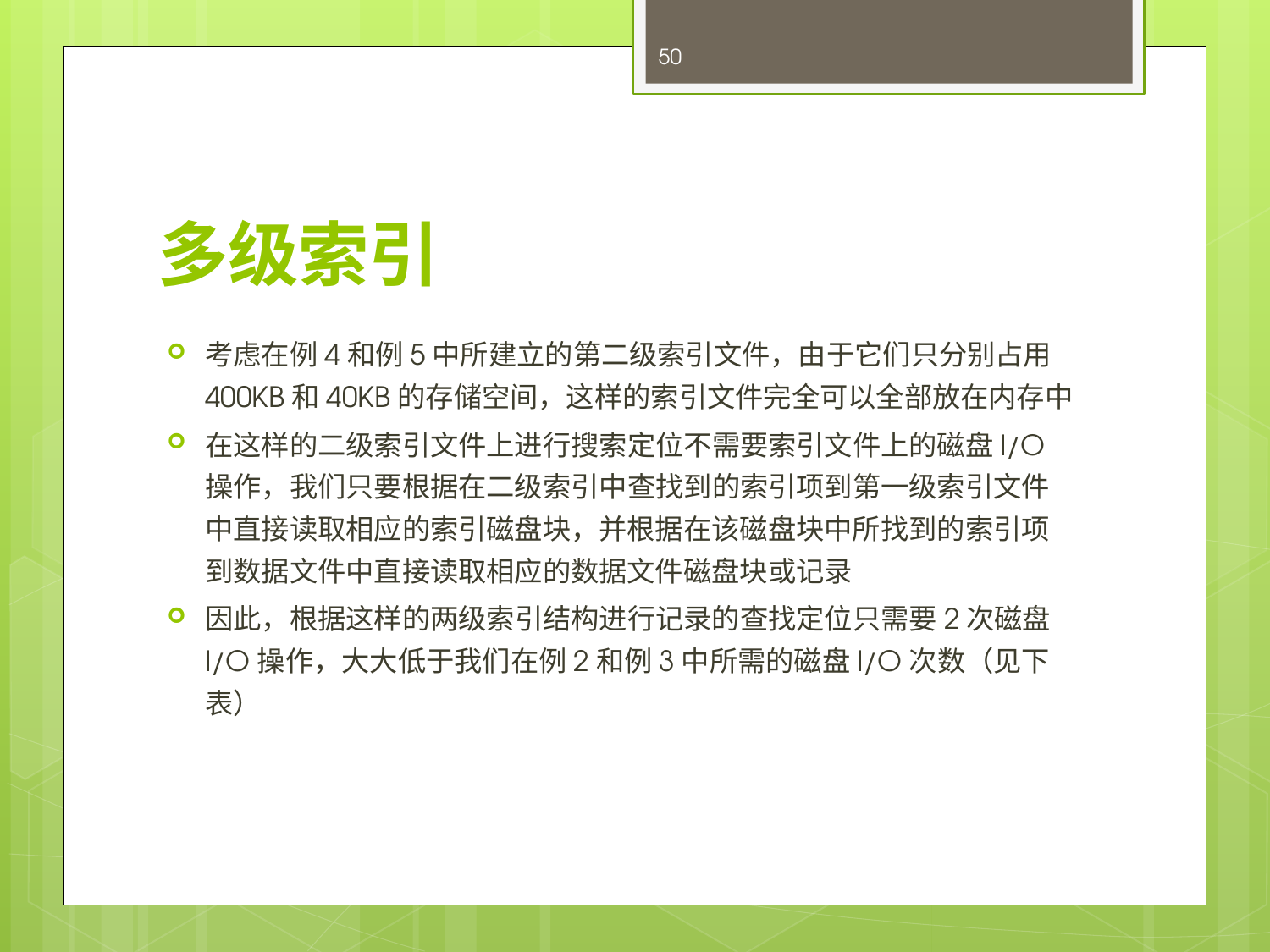

50
# 多级索引
考虑在例4和例5中所建立的第二级索引文件，由于它们只分别占用400KB和40KB的存储空间，这样的索引文件完全可以全部放在内存中
在这样的二级索引文件上进行搜索定位不需要索引文件上的磁盘I/O操作，我们只要根据在二级索引中查找到的索引项到第一级索引文件中直接读取相应的索引磁盘块，并根据在该磁盘块中所找到的索引项到数据文件中直接读取相应的数据文件磁盘块或记录
因此，根据这样的两级索引结构进行记录的查找定位只需要2次磁盘I/O操作，大大低于我们在例2和例3中所需的磁盘I/O次数（见下表）